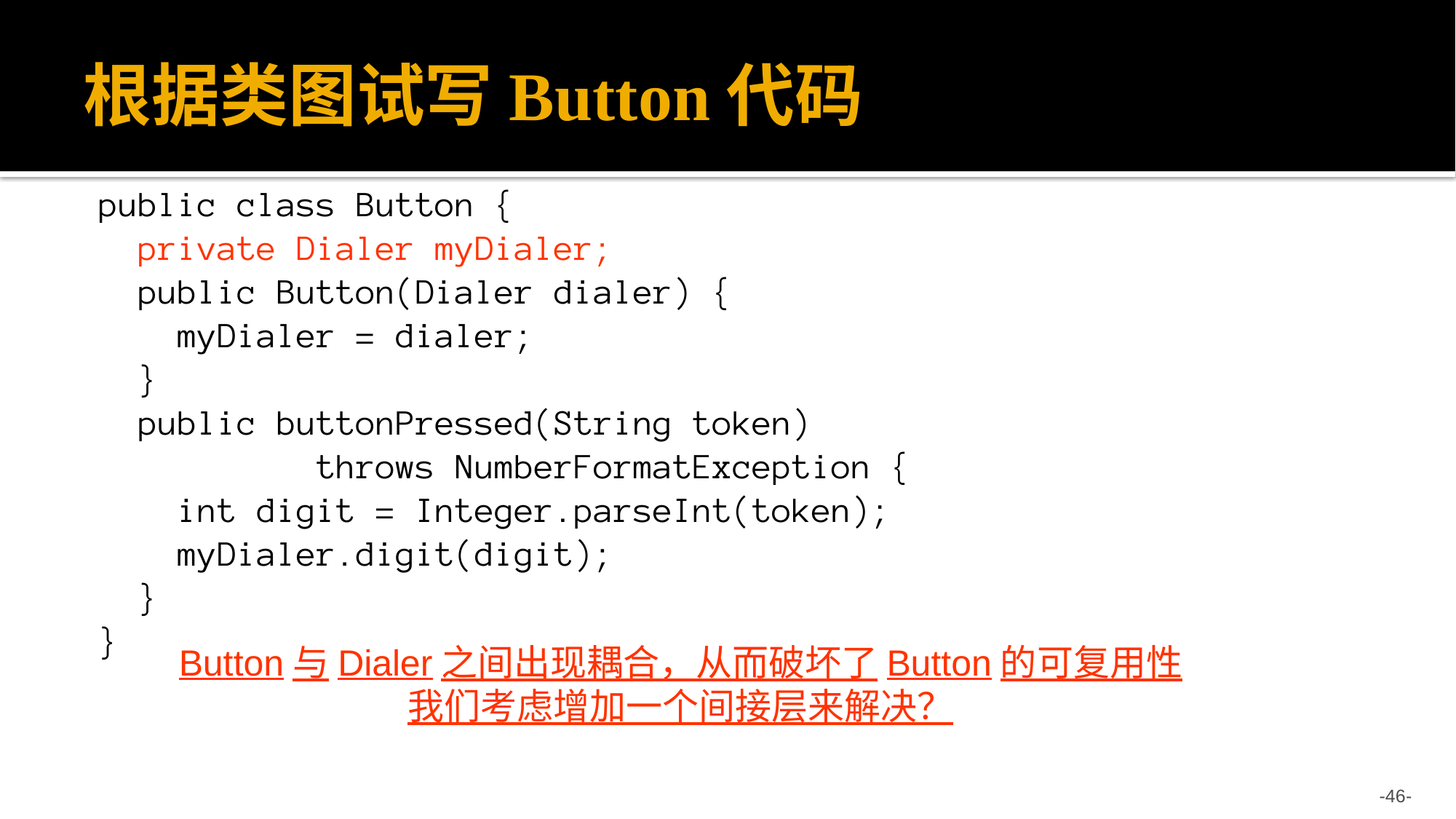

# 根据类图试写Button代码
public class Button {
  private Dialer myDialer;
  public Button(Dialer dialer) {
    myDialer = dialer;
  }
  public buttonPressed(String token)
           throws NumberFormatException {
    int digit = Integer.parseInt(token);
    myDialer.digit(digit);
  }
}
Button与Dialer之间出现耦合，从而破坏了Button的可复用性
我们考虑增加一个间接层来解决？
-46-